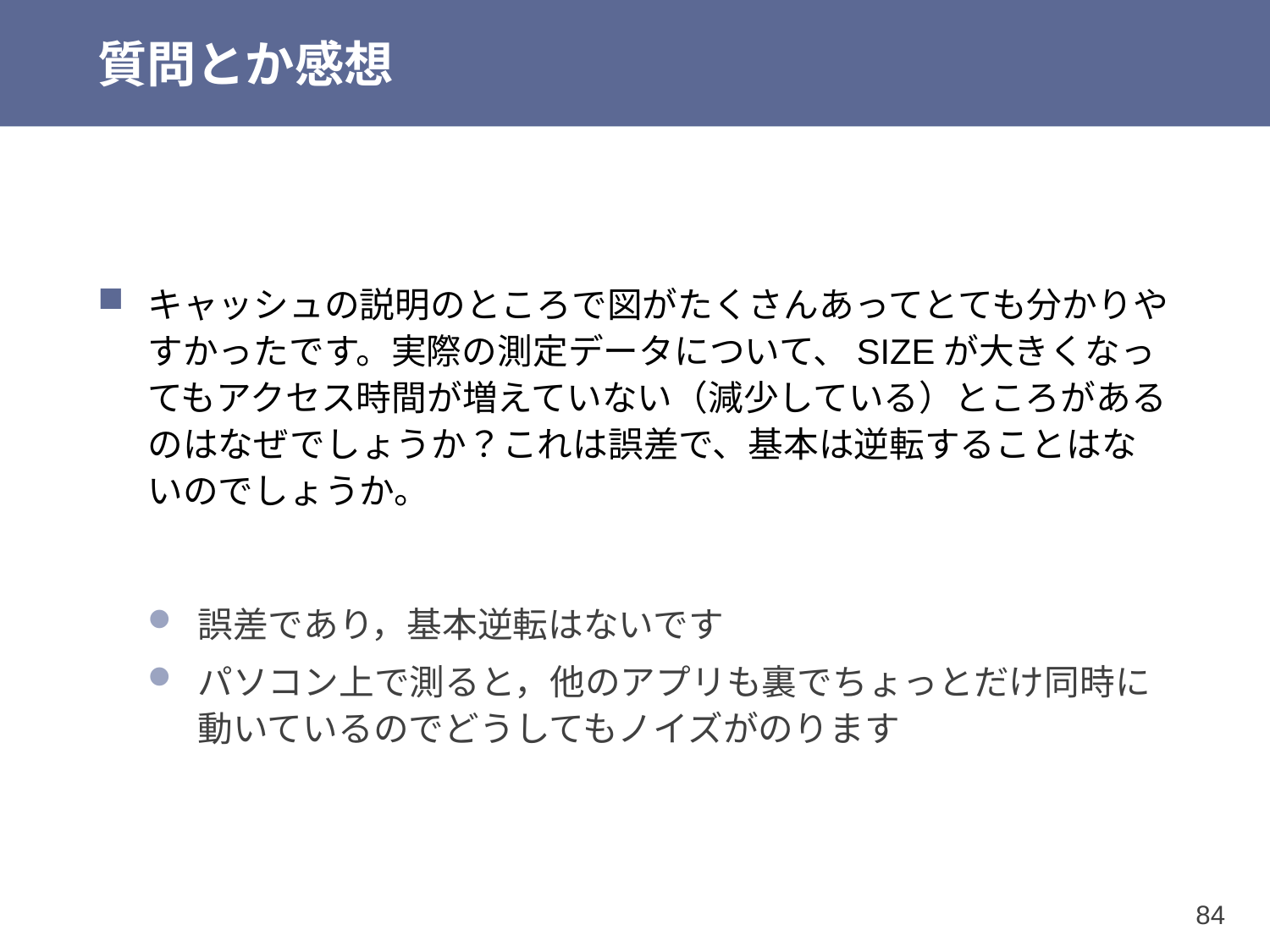

# 質問とか感想
キャッシュの説明のところで図がたくさんあってとても分かりやすかったです。実際の測定データについて、SIZEが大きくなってもアクセス時間が増えていない（減少している）ところがあるのはなぜでしょうか？これは誤差で、基本は逆転することはないのでしょうか。

誤差であり，基本逆転はないです
パソコン上で測ると，他のアプリも裏でちょっとだけ同時に動いているのでどうしてもノイズがのります